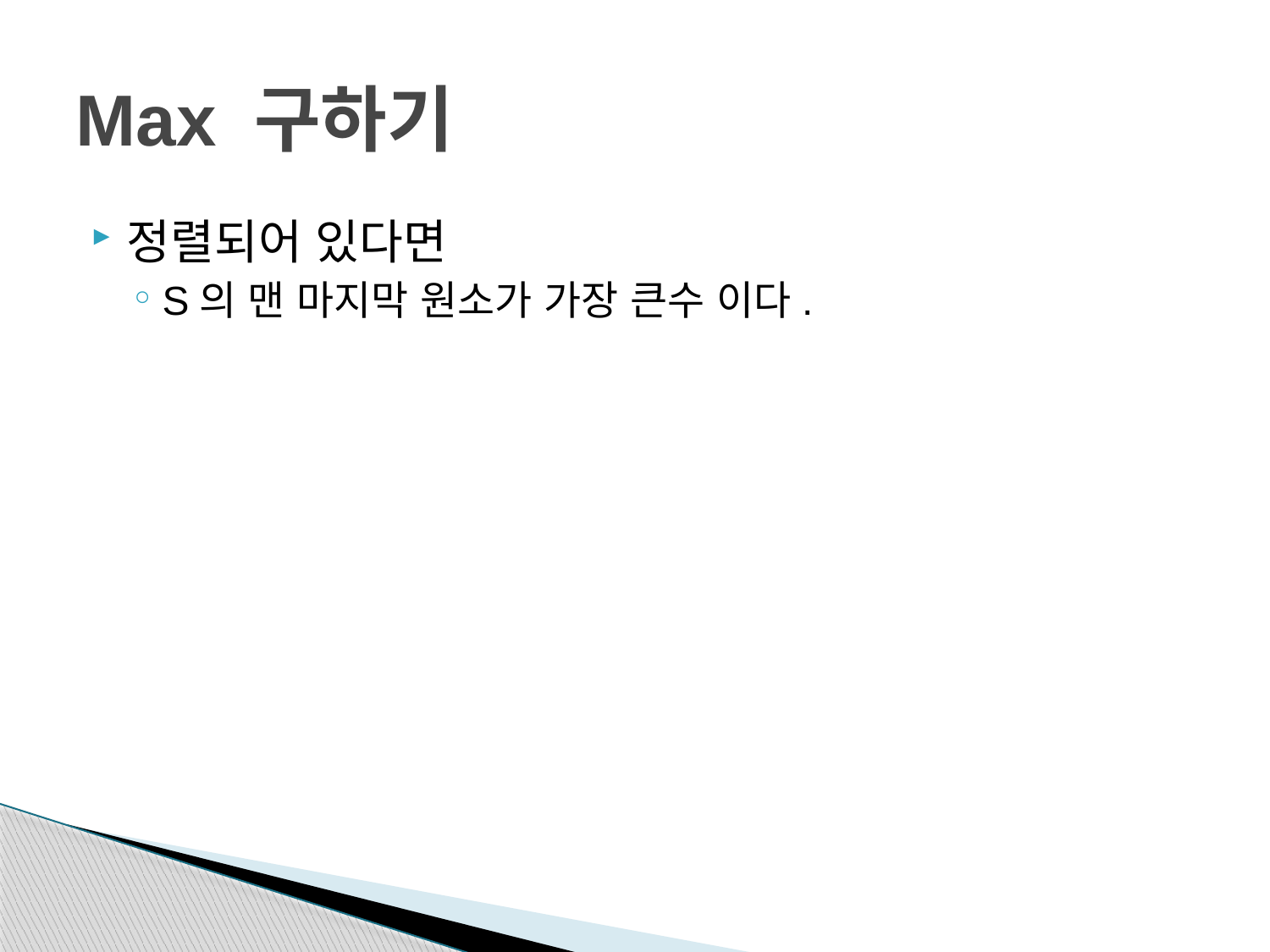

# Max 구하기
정렬되어 있다면
S의 맨 마지막 원소가 가장 큰수 이다.